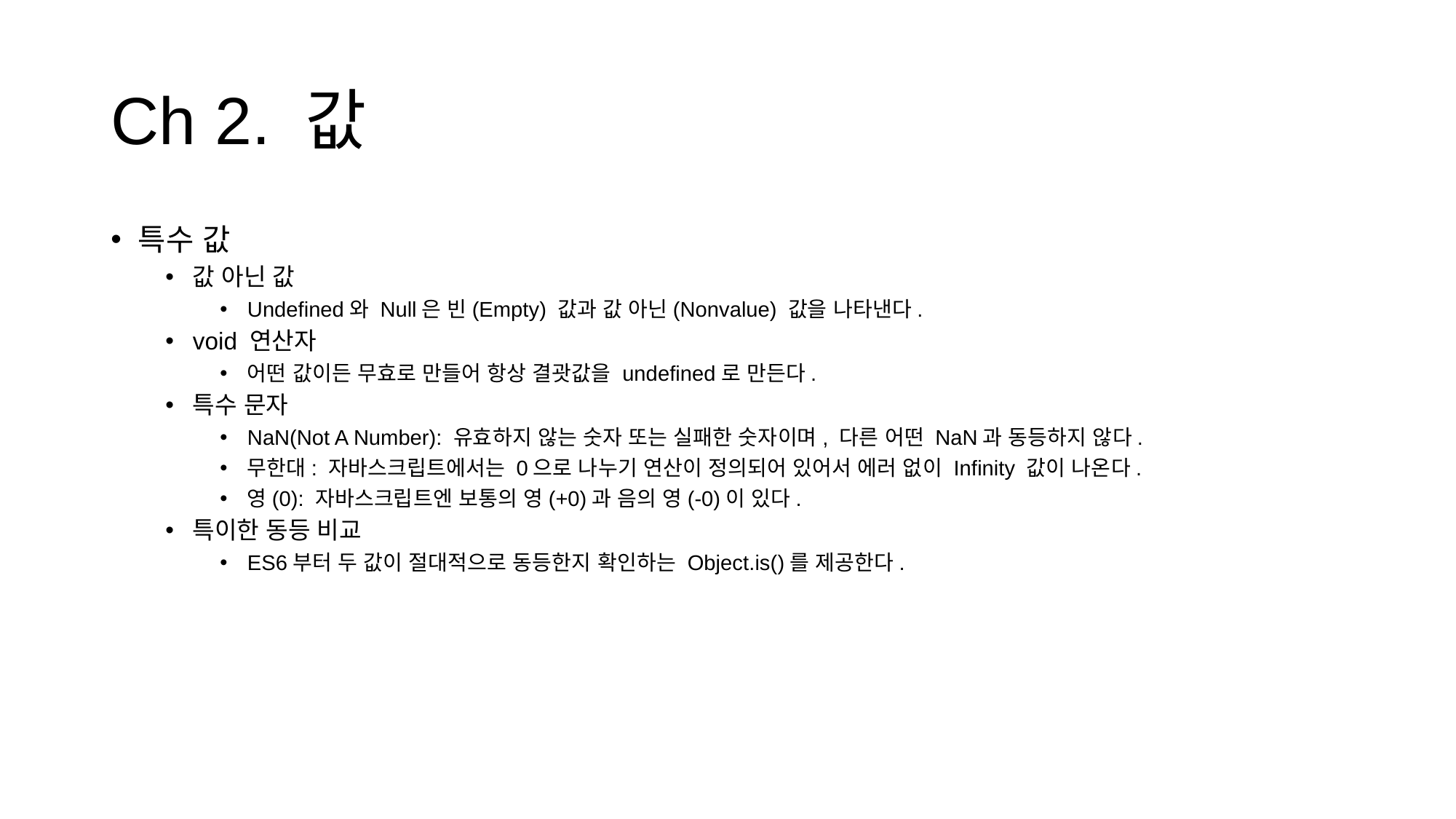

# Ch 2. 값
특수 값
값 아닌 값
Undefined와 Null은 빈(Empty) 값과 값 아닌(Nonvalue) 값을 나타낸다.
void 연산자
어떤 값이든 무효로 만들어 항상 결괏값을 undefined로 만든다.
특수 문자
NaN(Not A Number): 유효하지 않는 숫자 또는 실패한 숫자이며, 다른 어떤 NaN과 동등하지 않다.
무한대: 자바스크립트에서는 0으로 나누기 연산이 정의되어 있어서 에러 없이 Infinity 값이 나온다.
영(0): 자바스크립트엔 보통의 영(+0)과 음의 영(-0)이 있다.
특이한 동등 비교
ES6부터 두 값이 절대적으로 동등한지 확인하는 Object.is()를 제공한다.